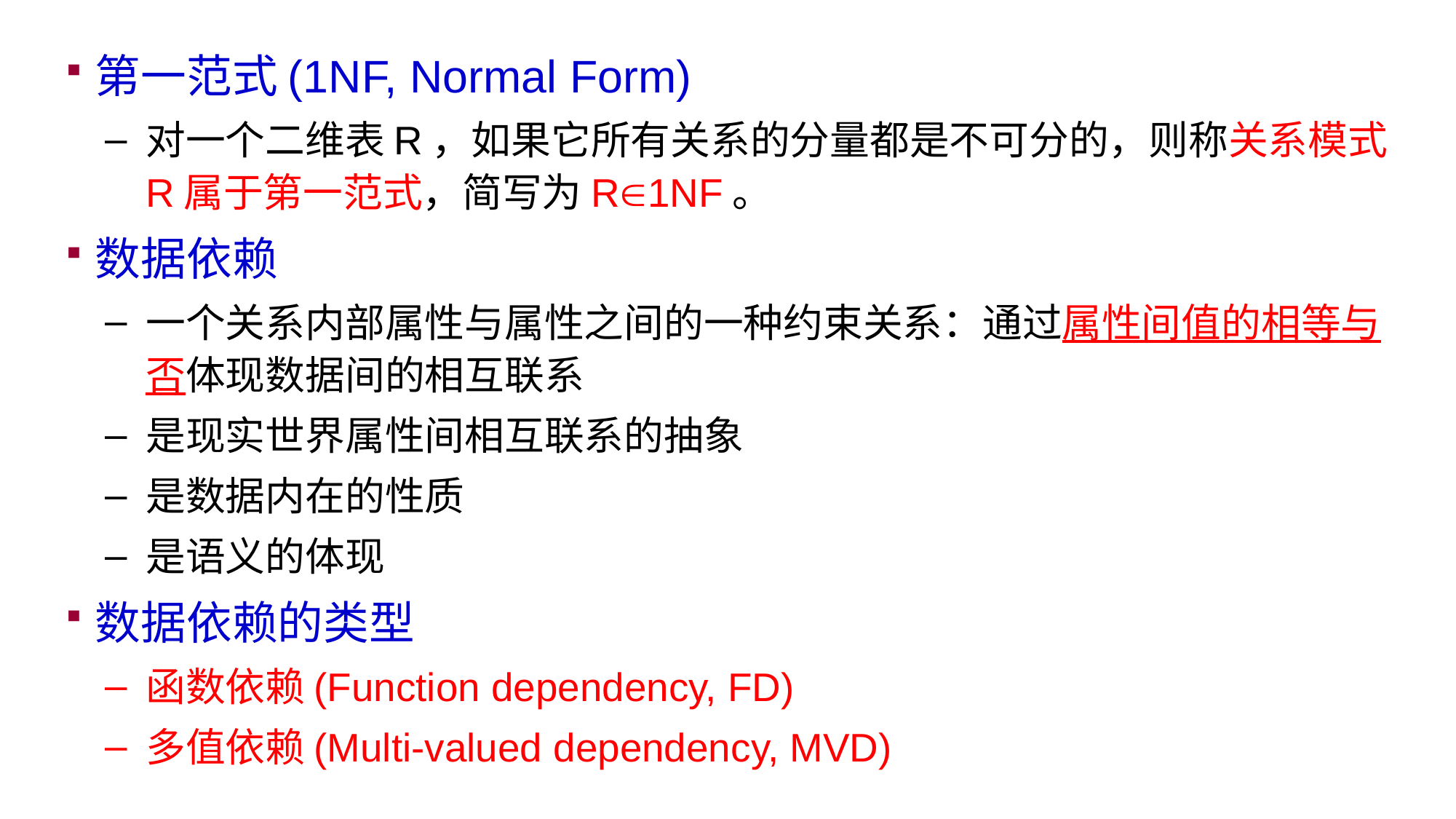

第一范式(1NF, Normal Form)
对一个二维表R，如果它所有关系的分量都是不可分的，则称关系模式R属于第一范式，简写为R∈1NF。
数据依赖
一个关系内部属性与属性之间的一种约束关系：通过属性间值的相等与否体现数据间的相互联系
是现实世界属性间相互联系的抽象
是数据内在的性质
是语义的体现
数据依赖的类型
函数依赖(Function dependency, FD)
多值依赖(Multi-valued dependency, MVD)
6